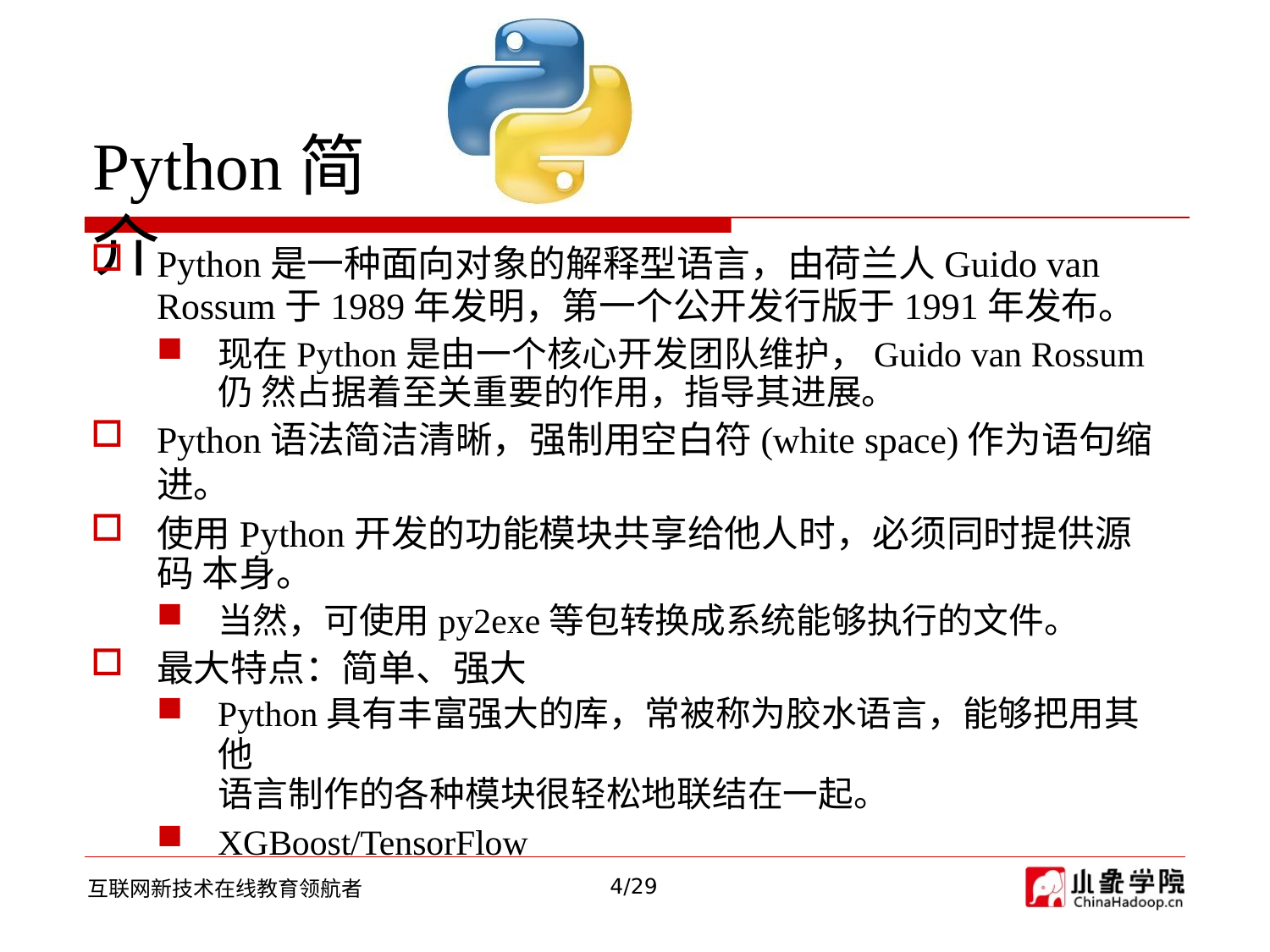

# Python简介

Python是一种面向对象的解释型语言，由荷兰人Guido van
Rossum于1989年发明，第一个公开发行版于1991年发布。
现在Python是由一个核心开发团队维护，Guido van Rossum仍 然占据着至关重要的作用，指导其进展。
Python语法简洁清晰，强制用空白符(white space)作为语句缩进。
使用Python开发的功能模块共享给他人时，必须同时提供源码 本身。
当然，可使用py2exe等包转换成系统能够执行的文件。
最大特点：简单、强大
Python具有丰富强大的库，常被称为胶水语言，能够把用其他
语言制作的各种模块很轻松地联结在一起。
XGBoost/TensorFlow

4/29
互联网新技术在线教育领航者